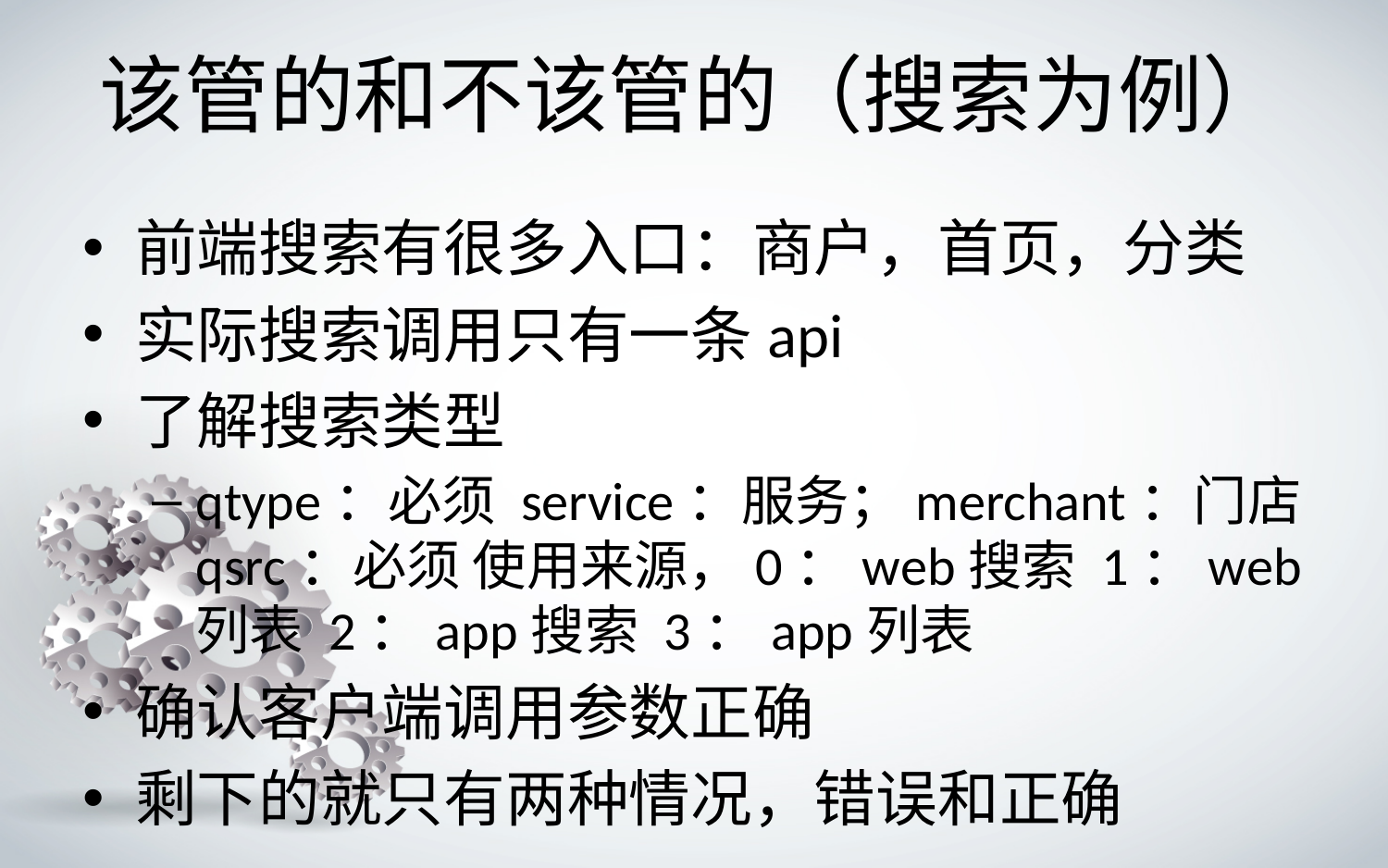

# 该管的和不该管的（搜索为例）
前端搜索有很多入口：商户，首页，分类
实际搜索调用只有一条api
了解搜索类型
qtype：必须 service：服务；merchant：门店 qsrc：必须 使用来源，0：web搜索 1：web列表 2：app搜索 3：app列表
确认客户端调用参数正确
剩下的就只有两种情况，错误和正确